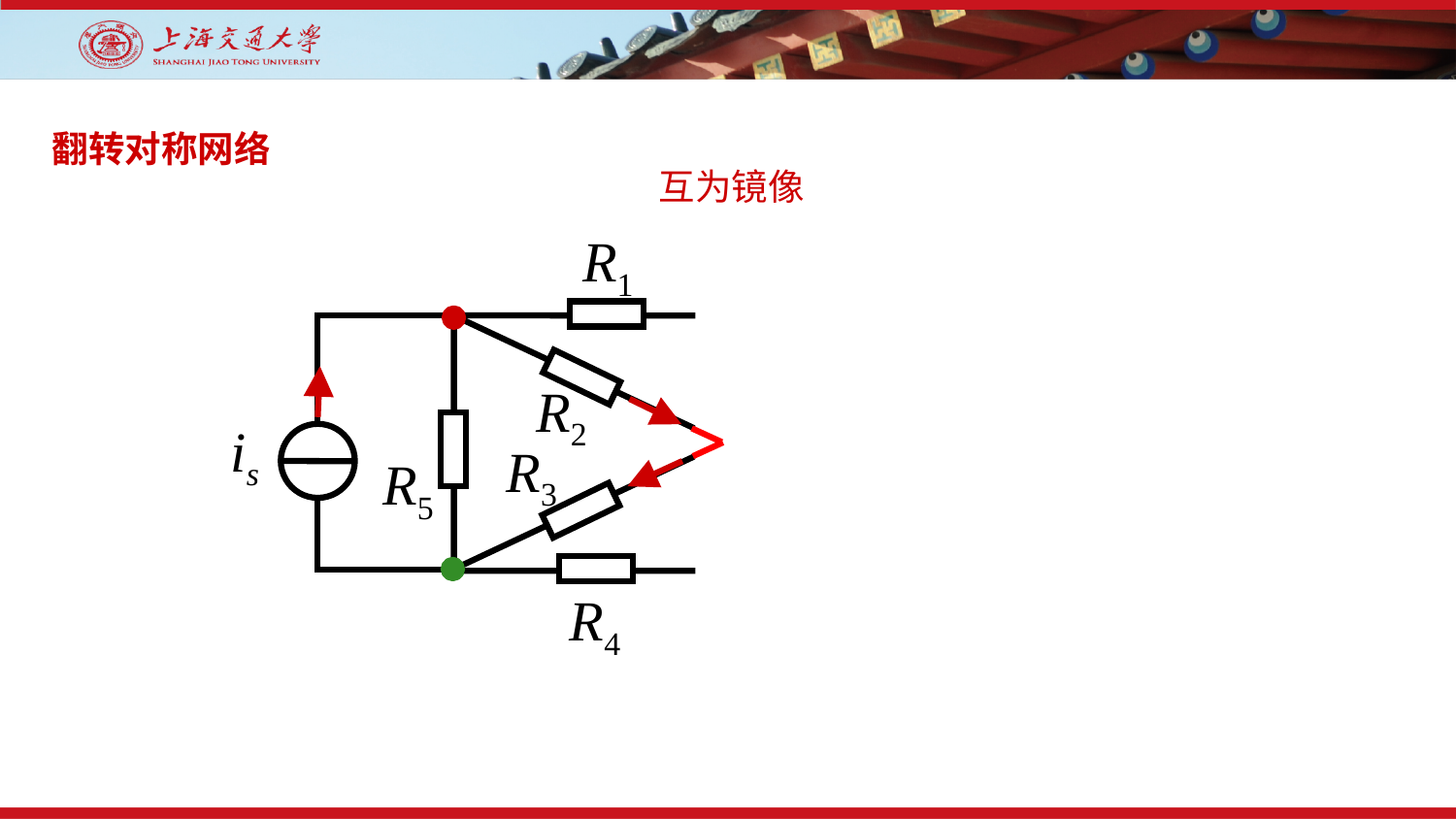

翻转对称网络

互为镜像
R1

R2
is

R3
R5

R4

R1

R2
is

R3
R5

R4